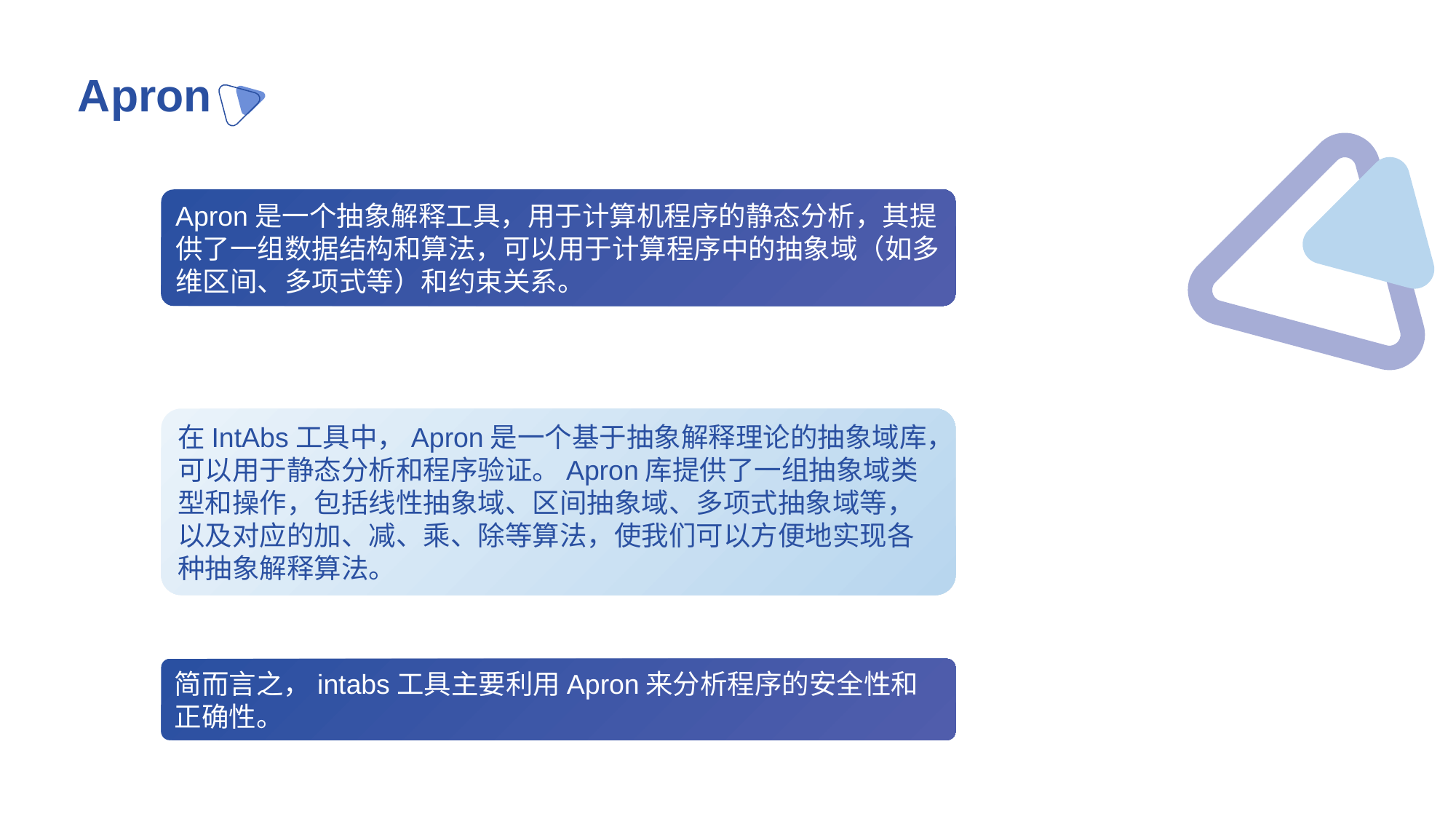

Apron

Apron是一个抽象解释工具，用于计算机程序的静态分析，其提供了一组数据结构和算法，可以用于计算程序中的抽象域（如多维区间、多项式等）和约束关系。
在IntAbs工具中，Apron是一个基于抽象解释理论的抽象域库，可以用于静态分析和程序验证。Apron库提供了一组抽象域类型和操作，包括线性抽象域、区间抽象域、多项式抽象域等，以及对应的加、减、乘、除等算法，使我们可以方便地实现各种抽象解释算法。
简而言之，intabs工具主要利用Apron来分析程序的安全性和正确性。